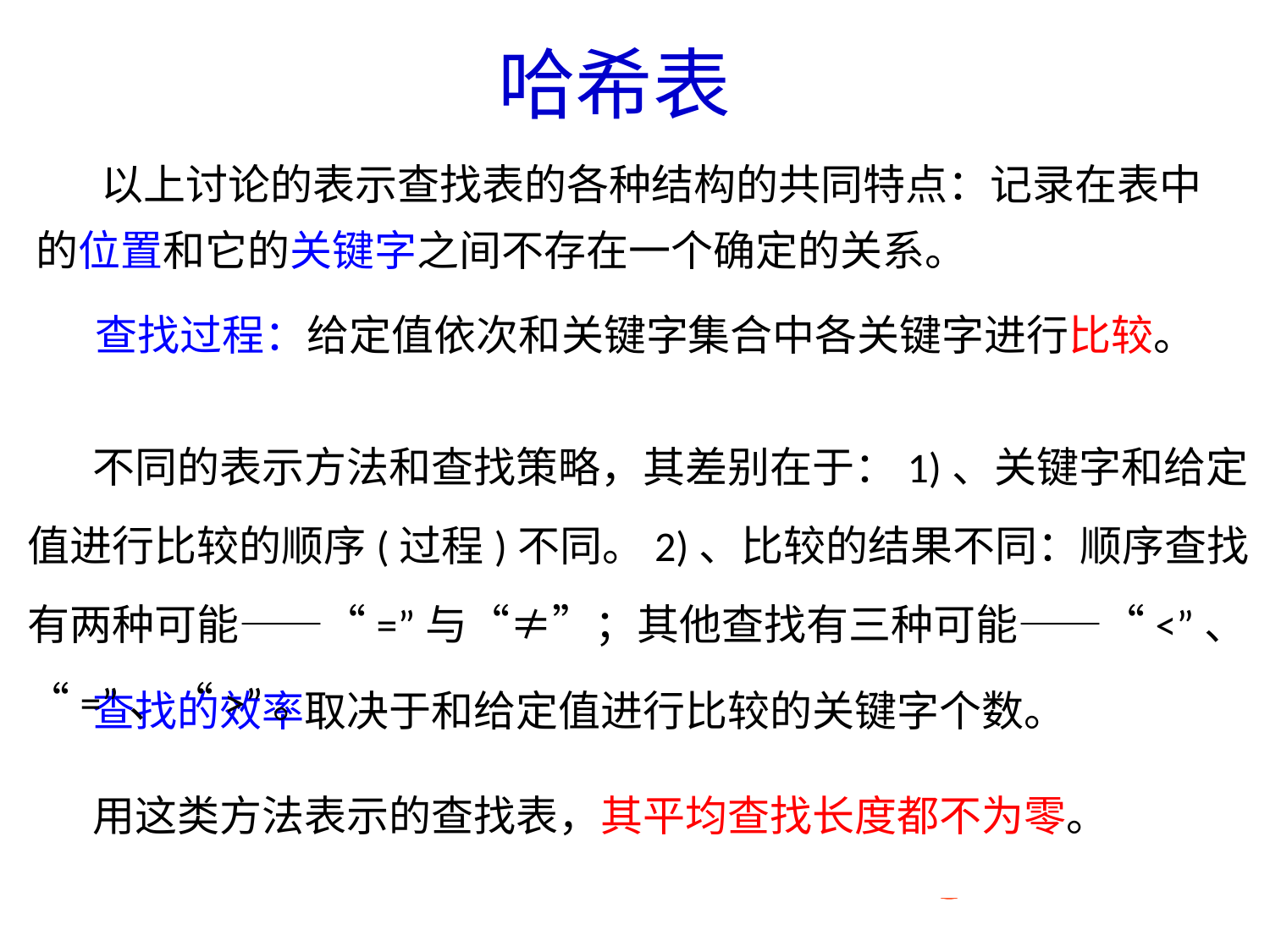

哈希表
        以上讨论的表示查找表的各种结构的共同特点：记录在表中
的位置和它的关键字之间不存在一个确定的关系。
        查找过程：给定值依次和关键字集合中各关键字进行比较。
  1      2       3        4        5       6        7        8        9       10     11

  5     13     19     21     37      56     64      75     80      88    92

顺序表(有序表)：
        不同的表示方法和查找策略，其差别在于：1)、关键字和给定值进行比较的顺序(过程)不同。2)、比较的结果不同：顺序查找有两种可能——“=”与“≠”；其他查找有三种可能——“<”、“=”、“>”。
    0001   李
    0007   钱
    0013   孙
    0019   王
    0025   吴
    0031   赵
    0037   郑
    0043   周
   0043
   0013
   0001
   NULL
   0037
   0007
   0019
   0025
链表：
二叉排序树（可用二叉链表存储）：
45

12
53

3

37
99

24
61

90
78

        查找的效率取决于和给定值进行比较的关键字个数。
        用这类方法表示的查找表，其平均查找长度都不为零。